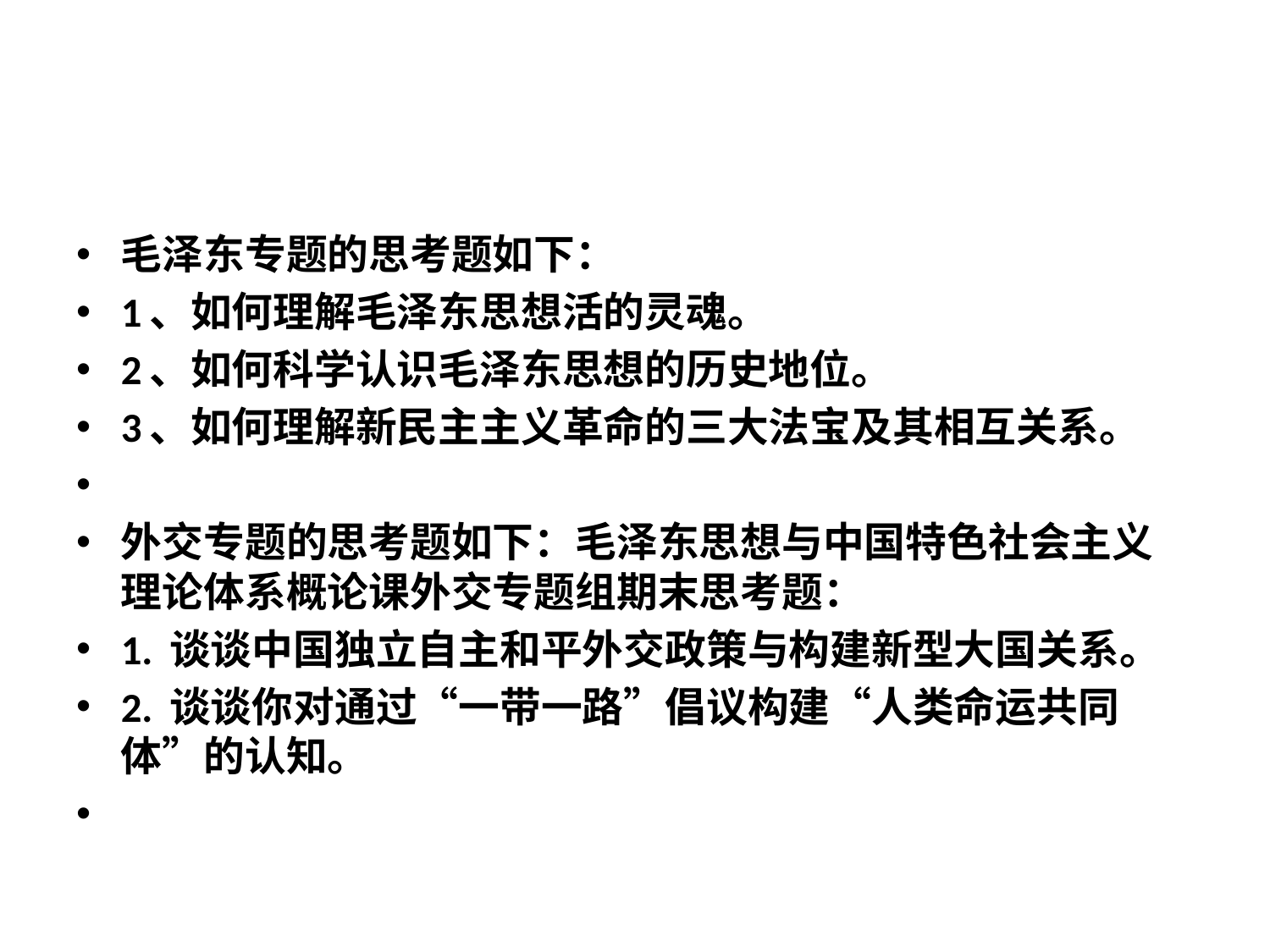

毛泽东专题的思考题如下：
1、如何理解毛泽东思想活的灵魂。
2、如何科学认识毛泽东思想的历史地位。
3、如何理解新民主主义革命的三大法宝及其相互关系。

外交专题的思考题如下：毛泽东思想与中国特色社会主义理论体系概论课外交专题组期末思考题：
1. 谈谈中国独立自主和平外交政策与构建新型大国关系。
2. 谈谈你对通过“一带一路”倡议构建“人类命运共同体”的认知。